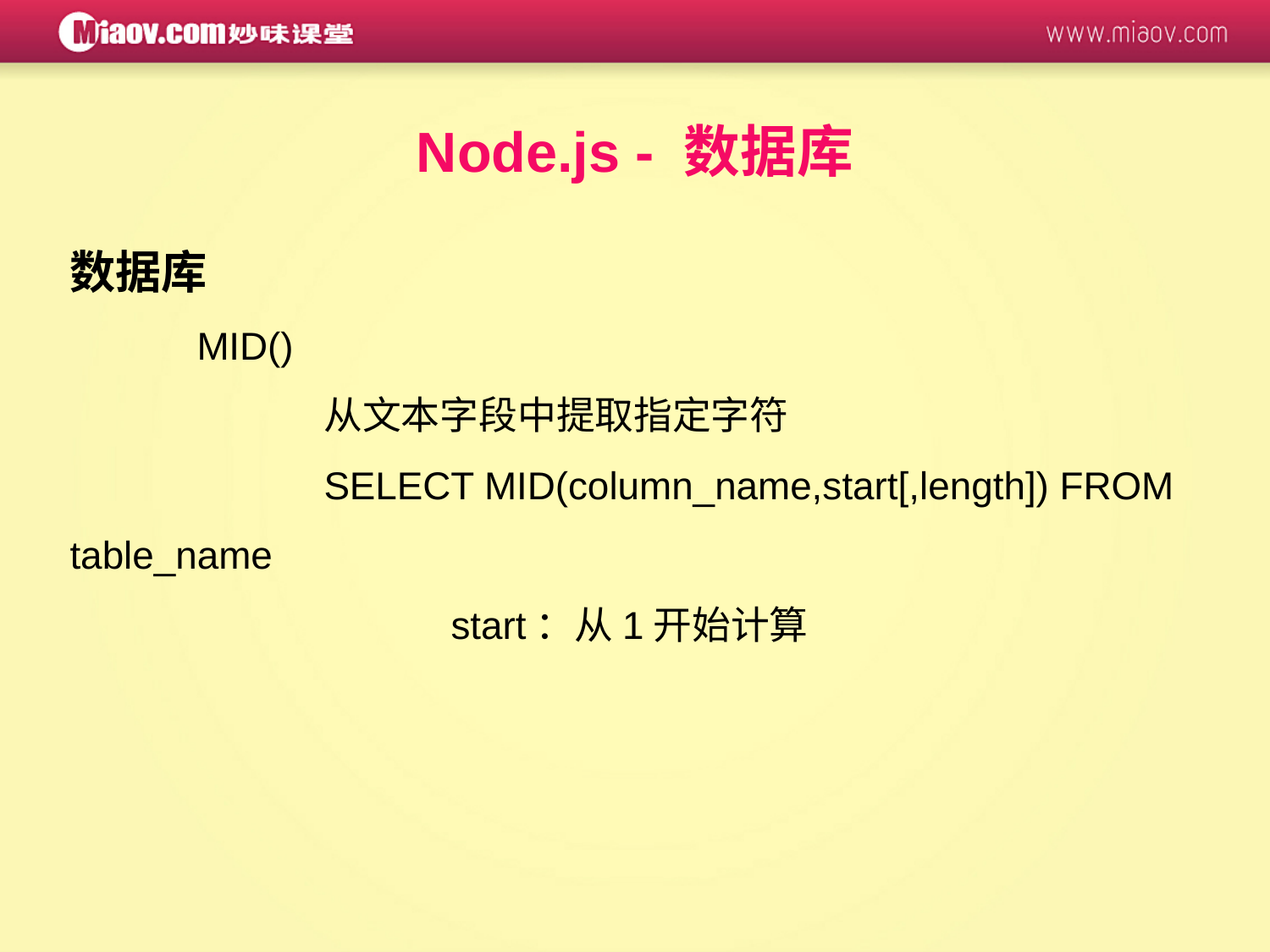

Node.js - 数据库
数据库
	MID()
		从文本字段中提取指定字符
		SELECT MID(column_name,start[,length]) FROM table_name
			start：从1开始计算